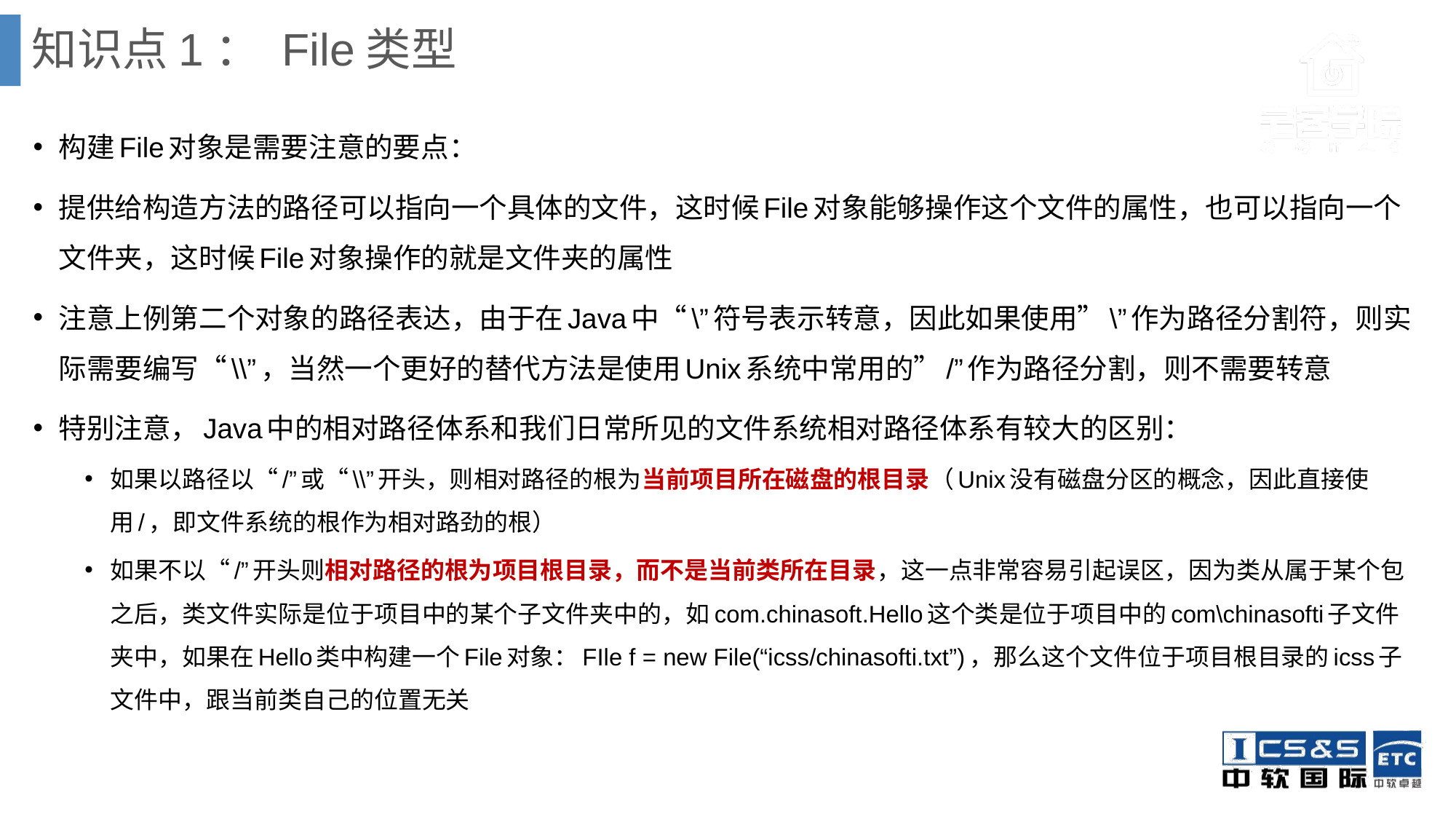

# 知识点1： File类型
构建File对象是需要注意的要点：
提供给构造方法的路径可以指向一个具体的文件，这时候File对象能够操作这个文件的属性，也可以指向一个文件夹，这时候File对象操作的就是文件夹的属性
注意上例第二个对象的路径表达，由于在Java中“\”符号表示转意，因此如果使用”\”作为路径分割符，则实际需要编写“\\”，当然一个更好的替代方法是使用Unix系统中常用的”/”作为路径分割，则不需要转意
特别注意，Java中的相对路径体系和我们日常所见的文件系统相对路径体系有较大的区别：
如果以路径以“/”或“\\”开头，则相对路径的根为当前项目所在磁盘的根目录（Unix没有磁盘分区的概念，因此直接使用/，即文件系统的根作为相对路劲的根）
如果不以“/”开头则相对路径的根为项目根目录，而不是当前类所在目录，这一点非常容易引起误区，因为类从属于某个包之后，类文件实际是位于项目中的某个子文件夹中的，如com.chinasoft.Hello这个类是位于项目中的com\chinasofti子文件夹中，如果在Hello类中构建一个File对象：FIle f = new File(“icss/chinasofti.txt”)，那么这个文件位于项目根目录的icss子文件中，跟当前类自己的位置无关